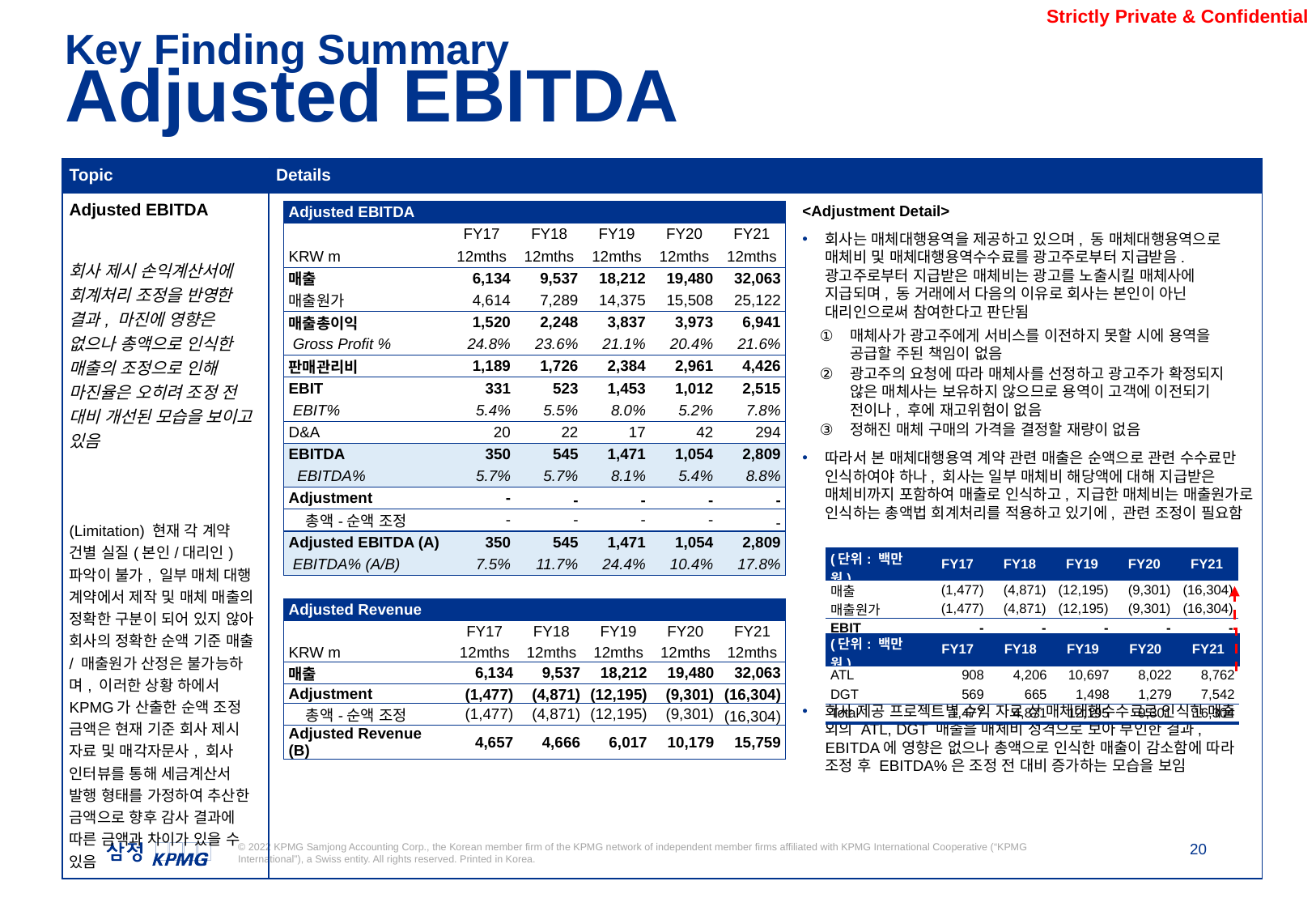

Key Finding Summary
Adjusted EBITDA
| Topic | Details |
| --- | --- |
| Adjusted EBITDA 회사 제시 손익계산서에 회계처리 조정을 반영한 결과, 마진에 영향은 없으나 총액으로 인식한 매출의 조정으로 인해 마진율은 오히려 조정 전 대비 개선된 모습을 보이고 있음 (Limitation) 현재 각 계약 건별 실질(본인/대리인) 파악이 불가, 일부 매체 대행 계약에서 제작 및 매체 매출의 정확한 구분이 되어 있지 않아 회사의 정확한 순액 기준 매출 / 매출원가 산정은 불가능하며, 이러한 상황 하에서 KPMG가 산출한 순액 조정 금액은 현재 기준 회사 제시 자료 및 매각자문사, 회사 인터뷰를 통해 세금계산서 발행 형태를 가정하여 추산한 금액으로 향후 감사 결과에 따른 금액과 차이가 있을 수 있음 |  |
| Adjusted EBITDA |  |  |  |  |  |
| --- | --- | --- | --- | --- | --- |
|  | FY17 | FY18 | FY19 | FY20 | FY21 |
| KRW m | 12mths | 12mths | 12mths | 12mths | 12mths |
| 매출 | 6,134 | 9,537 | 18,212 | 19,480 | 32,063 |
| 매출원가 | 4,614 | 7,289 | 14,375 | 15,508 | 25,122 |
| 매출총이익 | 1,520 | 2,248 | 3,837 | 3,973 | 6,941 |
| Gross Profit % | 24.8% | 23.6% | 21.1% | 20.4% | 21.6% |
| 판매관리비 | 1,189 | 1,726 | 2,384 | 2,961 | 4,426 |
| EBIT | 331 | 523 | 1,453 | 1,012 | 2,515 |
| EBIT% | 5.4% | 5.5% | 8.0% | 5.2% | 7.8% |
| D&A | 20 | 22 | 17 | 42 | 294 |
| EBITDA | 350 | 545 | 1,471 | 1,054 | 2,809 |
| EBITDA% | 5.7% | 5.7% | 8.1% | 5.4% | 8.8% |
| Adjustment | - | - | - | - | - |
| 총액-순액 조정 | - | - | - | - | - |
| Adjusted EBITDA (A) | 350 | 545 | 1,471 | 1,054 | 2,809 |
| EBITDA% (A/B) | 7.5% | 11.7% | 24.4% | 10.4% | 17.8% |
<Adjustment Detail>
회사는 매체대행용역을 제공하고 있으며, 동 매체대행용역으로 매체비 및 매체대행용역수수료를 광고주로부터 지급받음. 광고주로부터 지급받은 매체비는 광고를 노출시킬 매체사에 지급되며, 동 거래에서 다음의 이유로 회사는 본인이 아닌 대리인으로써 참여한다고 판단됨
매체사가 광고주에게 서비스를 이전하지 못할 시에 용역을 공급할 주된 책임이 없음
광고주의 요청에 따라 매체사를 선정하고 광고주가 확정되지 않은 매체사는 보유하지 않으므로 용역이 고객에 이전되기 전이나, 후에 재고위험이 없음
정해진 매체 구매의 가격을 결정할 재량이 없음
따라서 본 매체대행용역 계약 관련 매출은 순액으로 관련 수수료만 인식하여야 하나, 회사는 일부 매체비 해당액에 대해 지급받은 매체비까지 포함하여 매출로 인식하고, 지급한 매체비는 매출원가로 인식하는 총액법 회계처리를 적용하고 있기에, 관련 조정이 필요함

회사 제공 프로젝트별 수익 자료 상 매체대행수수료로 인식한 매출 외의 ATL, DGT 매출을 매체비 성격으로 보아 부인한 결과, EBITDA에 영향은 없으나 총액으로 인식한 매출이 감소함에 따라 조정 후 EBITDA%은 조정 전 대비 증가하는 모습을 보임

| (단위: 백만원) | FY17 | FY18 | FY19 | FY20 | FY21 |
| --- | --- | --- | --- | --- | --- |
| 매출 | (1,477) | (4,871) | (12,195) | (9,301) | (16,304) |
| 매출원가 | (1,477) | (4,871) | (12,195) | (9,301) | (16,304) |
| EBIT | - | - | - | - | - |
| Adjusted Revenue |  |  |  |  |  |
| --- | --- | --- | --- | --- | --- |
|  | FY17 | FY18 | FY19 | FY20 | FY21 |
| KRW m | 12mths | 12mths | 12mths | 12mths | 12mths |
| 매출 | 6,134 | 9,537 | 18,212 | 19,480 | 32,063 |
| Adjustment | (1,477) | (4,871) | (12,195) | (9,301) | (16,304) |
| 총액-순액 조정 | (1,477) | (4,871) | (12,195) | (9,301) | (16,304) |
| Adjusted Revenue (B) | 4,657 | 4,666 | 6,017 | 10,179 | 15,759 |
| (단위: 백만원) | FY17 | FY18 | FY19 | FY20 | FY21 |
| --- | --- | --- | --- | --- | --- |
| ATL | 908 | 4,206 | 10,697 | 8,022 | 8,762 |
| DGT | 569 | 665 | 1,498 | 1,279 | 7,542 |
| Total | 1,477 | 4,871 | 12,195 | 9,301 | 16,304 |